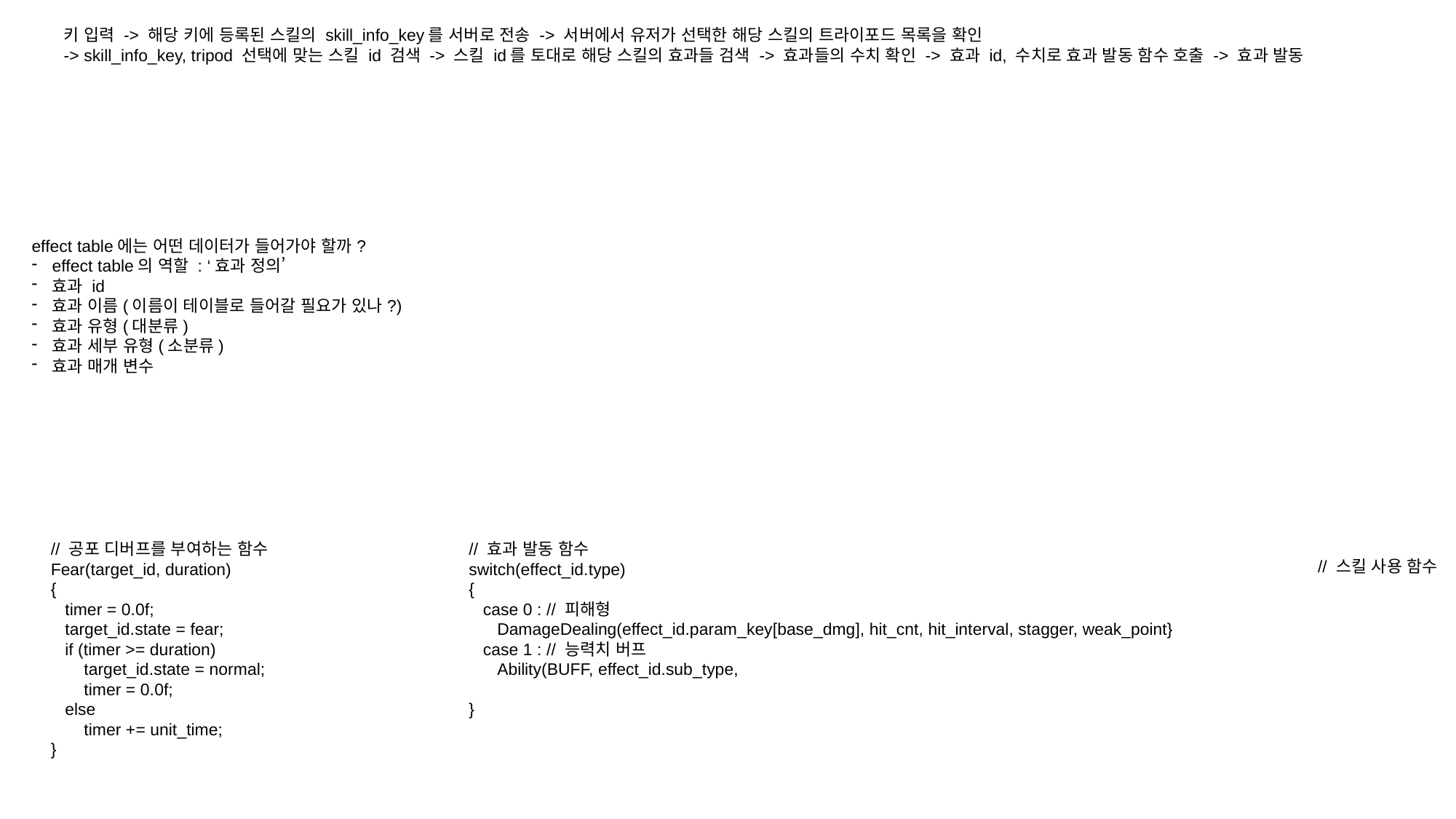

키 입력 -> 해당 키에 등록된 스킬의 skill_info_key를 서버로 전송 -> 서버에서 유저가 선택한 해당 스킬의 트라이포드 목록을 확인
-> skill_info_key, tripod 선택에 맞는 스킬 id 검색 -> 스킬 id를 토대로 해당 스킬의 효과들 검색 -> 효과들의 수치 확인 -> 효과 id, 수치로 효과 발동 함수 호출 -> 효과 발동

effect table에는 어떤 데이터가 들어가야 할까?
effect table의 역할 : ‘효과 정의’
효과 id
효과 이름(이름이 테이블로 들어갈 필요가 있나?)
효과 유형(대분류)
효과 세부 유형(소분류)
효과 매개 변수
// 공포 디버프를 부여하는 함수
Fear(target_id, duration)
{
   timer = 0.0f;
   target_id.state = fear;
   if (timer >= duration)
       target_id.state = normal;
       timer = 0.0f;
   else
       timer += unit_time;
}
// 효과 발동 함수
switch(effect_id.type)
{
   case 0 : // 피해형
      DamageDealing(effect_id.param_key[base_dmg], hit_cnt, hit_interval, stagger, weak_point}
   case 1 : // 능력치 버프
      Ability(BUFF, effect_id.sub_type,

}
// 스킬 사용 함수